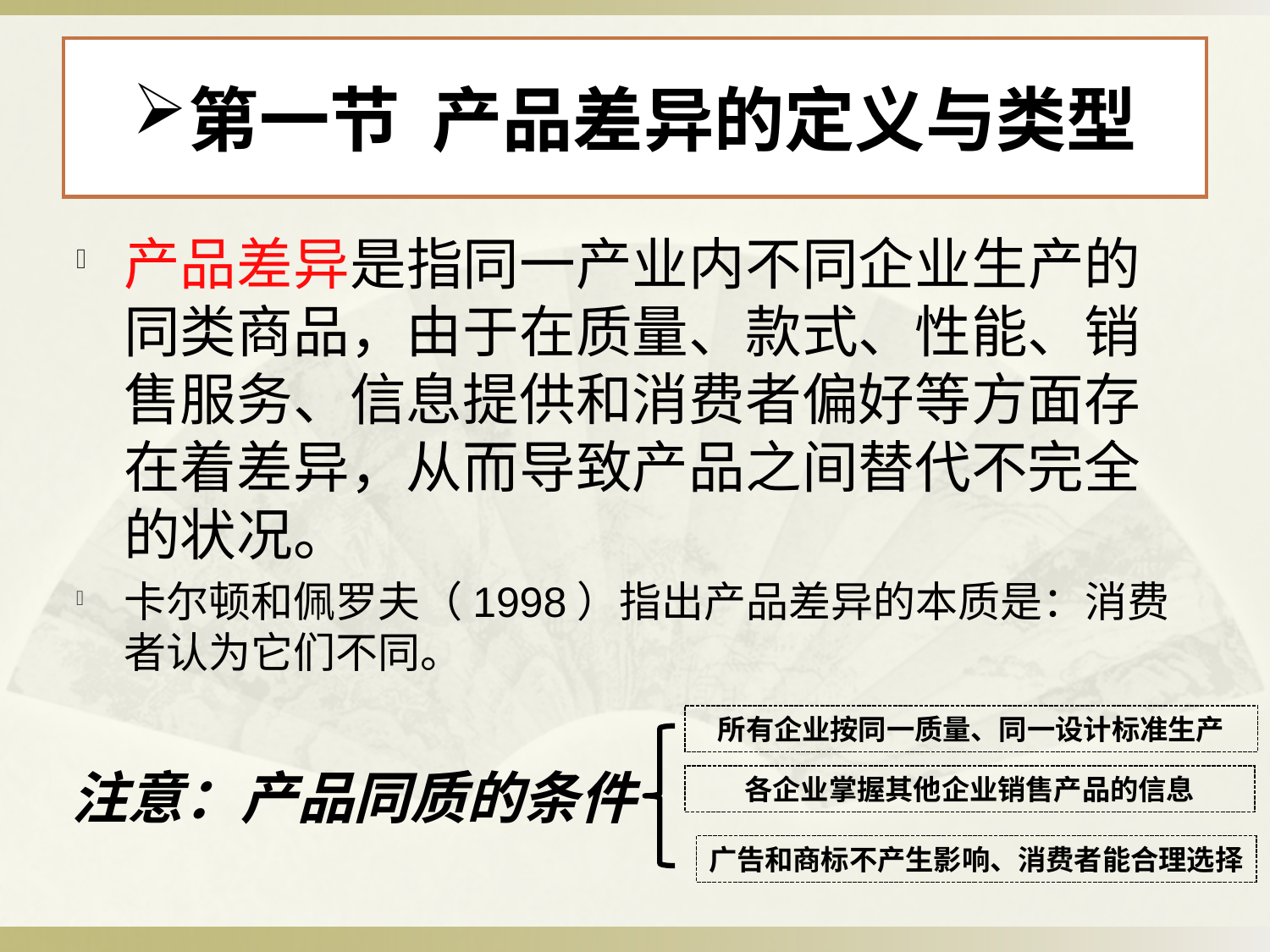

# 第一节  产品差异的定义与类型
产品差异是指同一产业内不同企业生产的同类商品，由于在质量、款式、性能、销售服务、信息提供和消费者偏好等方面存在着差异，从而导致产品之间替代不完全的状况。
卡尔顿和佩罗夫（1998）指出产品差异的本质是：消费者认为它们不同。
所有企业按同一质量、同一设计标准生产

注意：产品同质的条件

各企业掌握其他企业销售产品的信息
广告和商标不产生影响、消费者能合理选择